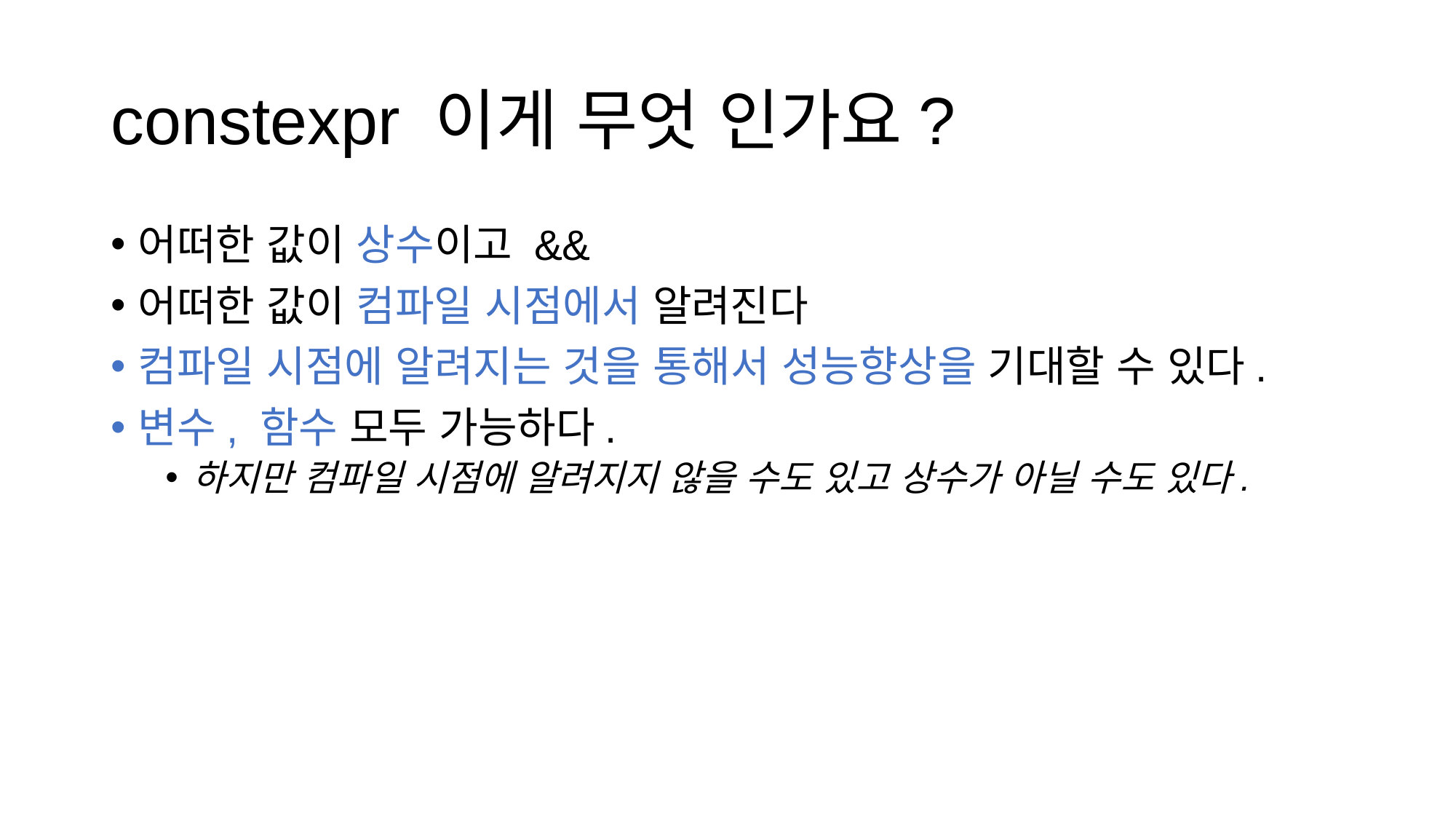

# constexpr 이게 무엇 인가요?
어떠한 값이 상수이고 &&
어떠한 값이 컴파일 시점에서 알려진다
컴파일 시점에 알려지는 것을 통해서 성능향상을 기대할 수 있다.
변수, 함수 모두 가능하다.
하지만 컴파일 시점에 알려지지 않을 수도 있고 상수가 아닐 수도 있다.